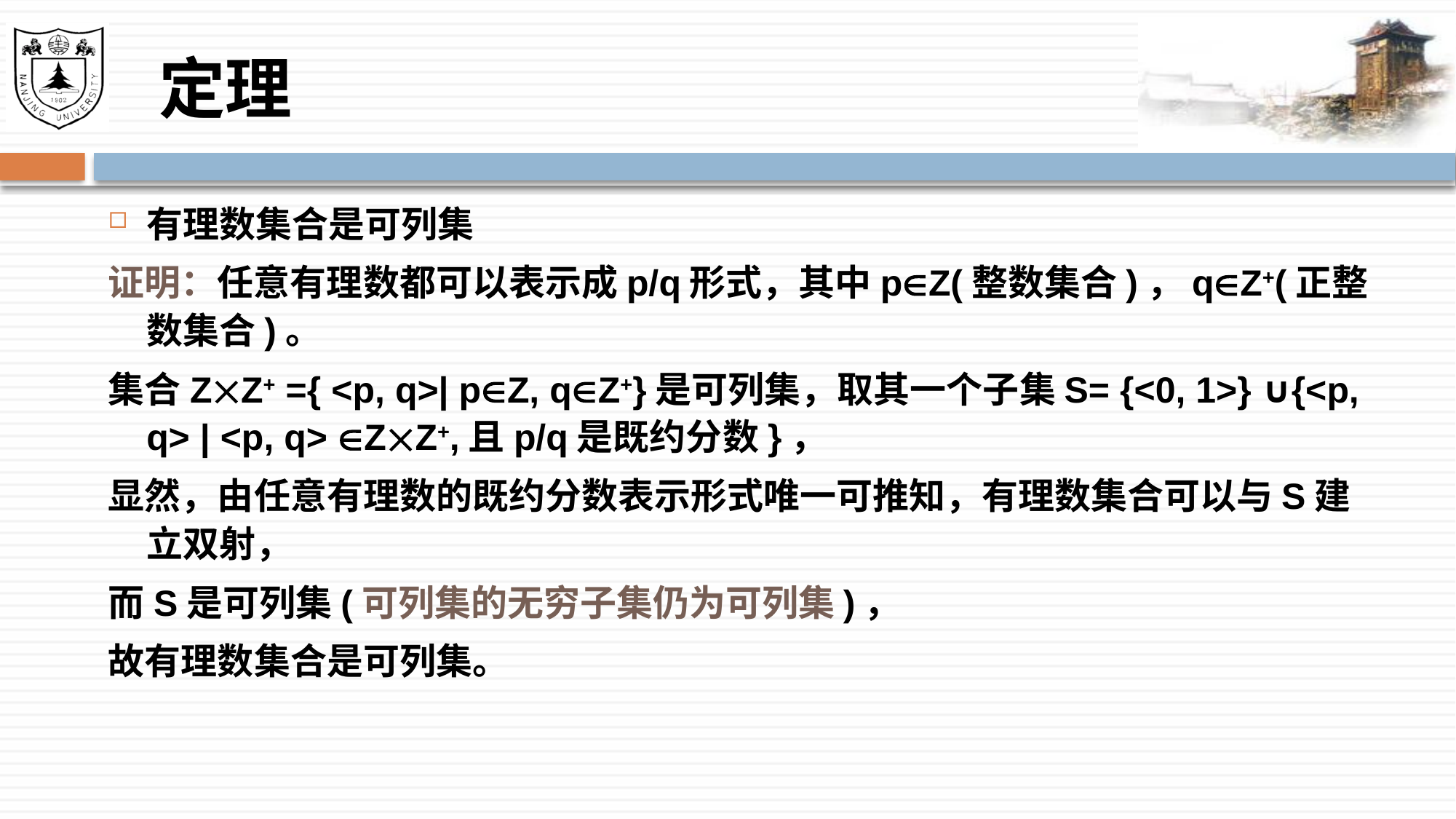

# 定理
有理数集合是可列集
证明：任意有理数都可以表示成p/q形式，其中p∈Z(整数集合)，q∈Z+(正整数集合)。
集合Z×Z+ ={ <p, q>| p∈Z, q∈Z+}是可列集，取其一个子集S= {<0, 1>} ∪{<p, q> | <p, q> ∈Z×Z+,且p/q是既约分数}，
显然，由任意有理数的既约分数表示形式唯一可推知，有理数集合可以与S建立双射，
而S是可列集(可列集的无穷子集仍为可列集)，
故有理数集合是可列集。